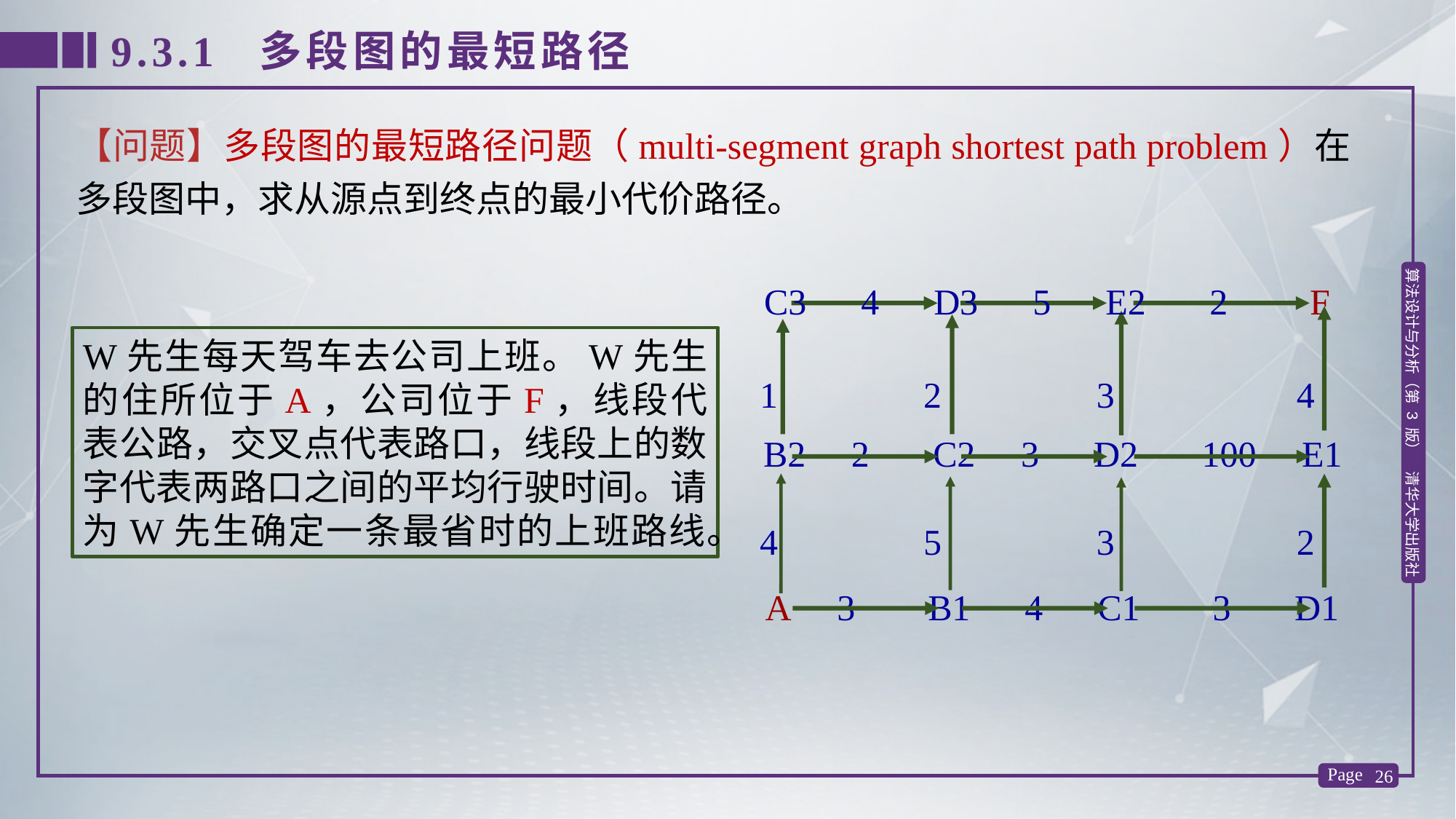

9.3.1  多段图的最短路径
【问题】多段图的最短路径问题（multi-segment graph shortest path problem）在多段图中，求从源点到终点的最小代价路径。
C3      4      D3      5      E2       2         F

1                2                 3                    4
B2     2       C2     3      D2       100     E1

4                5                 3                    2
A     3        B1      4      C1        3       D1

W先生每天驾车去公司上班。W先生的住所位于A，公司位于F，线段代表公路，交叉点代表路口，线段上的数字代表两路口之间的平均行驶时间。请为W先生确定一条最省时的上班路线。